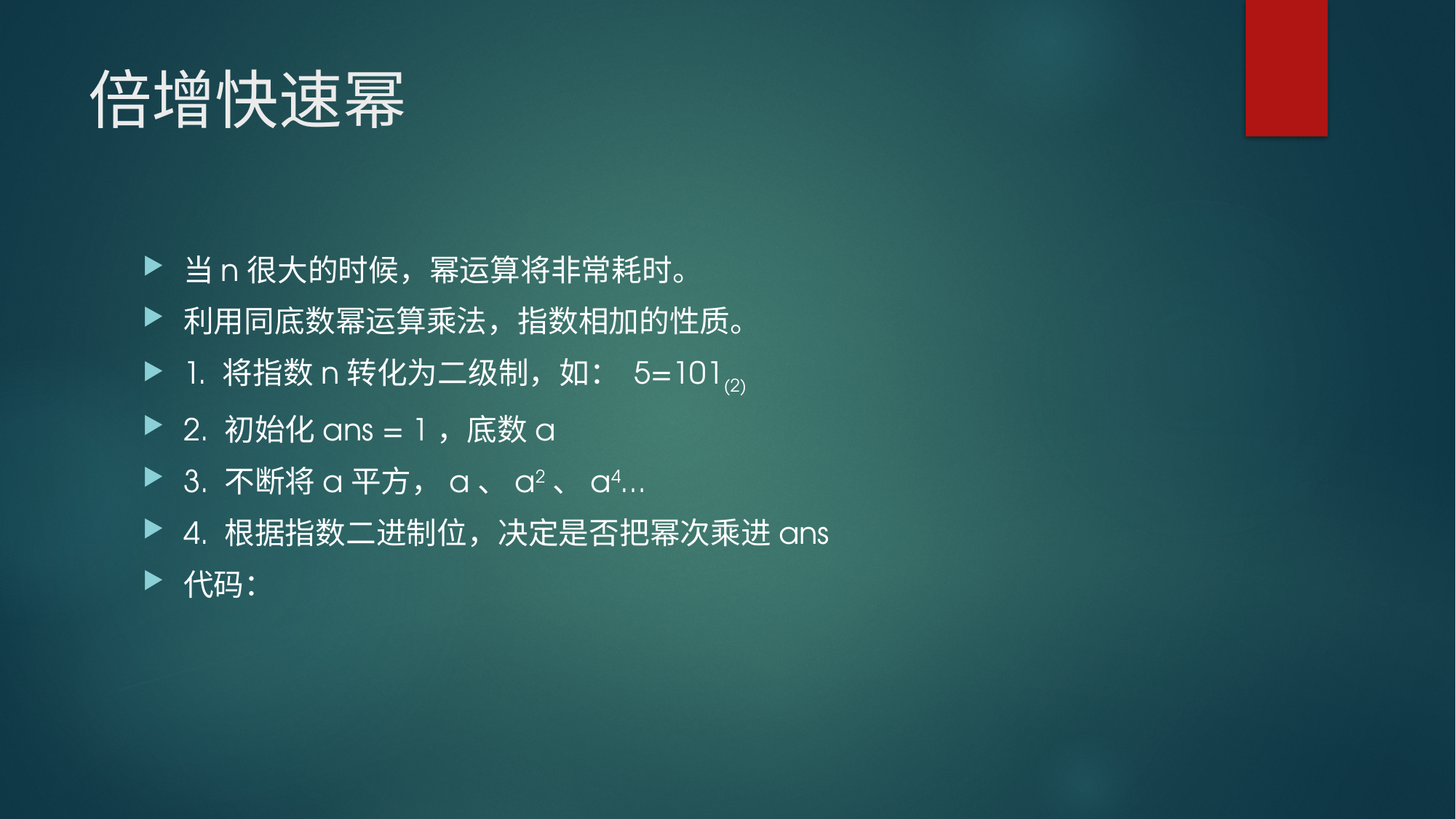

# 倍增快速幂
当n很大的时候，幂运算将非常耗时。
利用同底数幂运算乘法，指数相加的性质。
1. 将指数n转化为二级制，如： 5=101(2)
2. 初始化ans = 1，底数a
3. 不断将a平方，a、a2、a4…
4. 根据指数二进制位，决定是否把幂次乘进ans
代码：